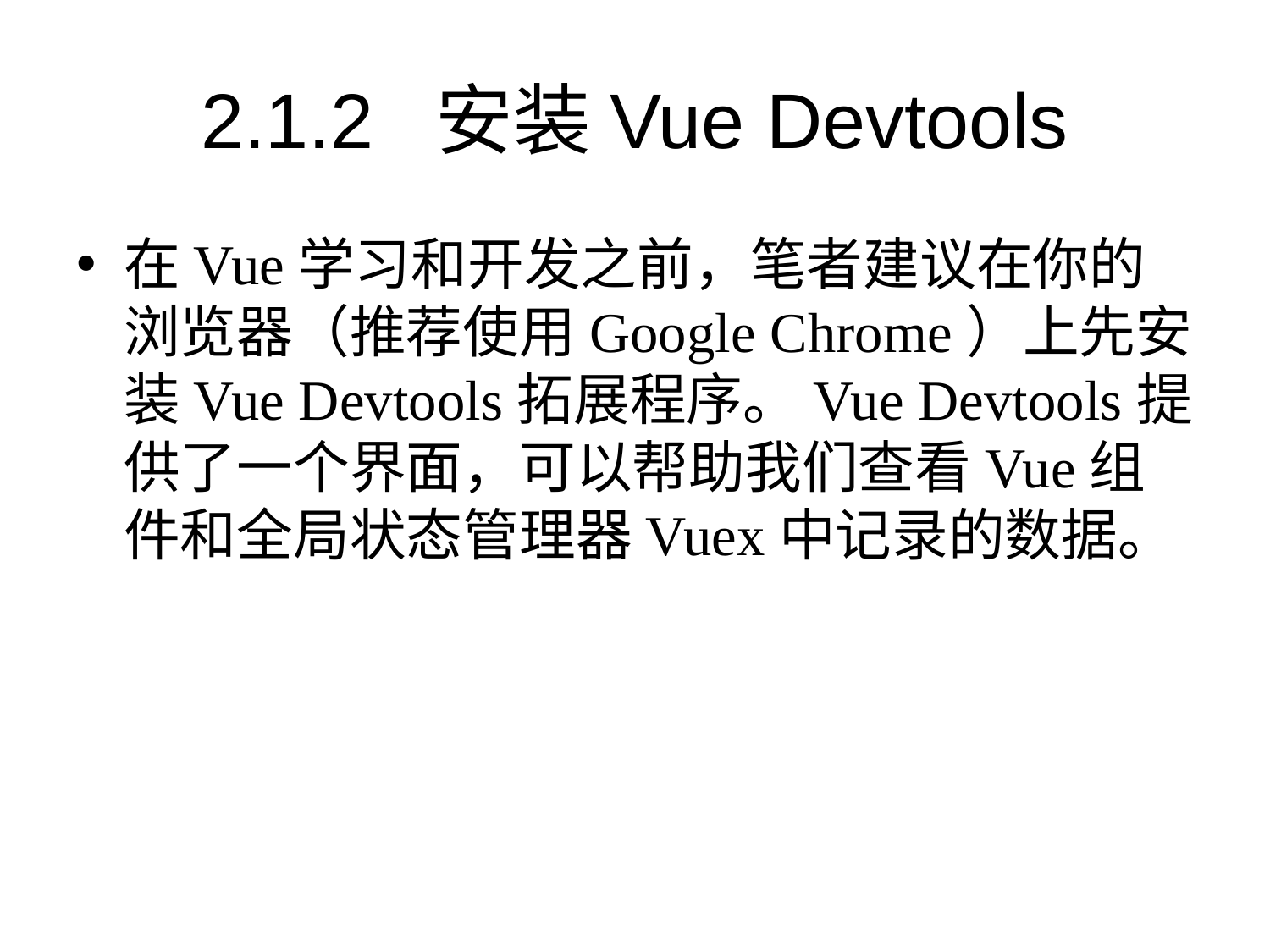

# 2.1.2  安装Vue Devtools
在Vue学习和开发之前，笔者建议在你的浏览器（推荐使用Google Chrome）上先安装Vue Devtools拓展程序。Vue Devtools提供了一个界面，可以帮助我们查看Vue组件和全局状态管理器Vuex中记录的数据。